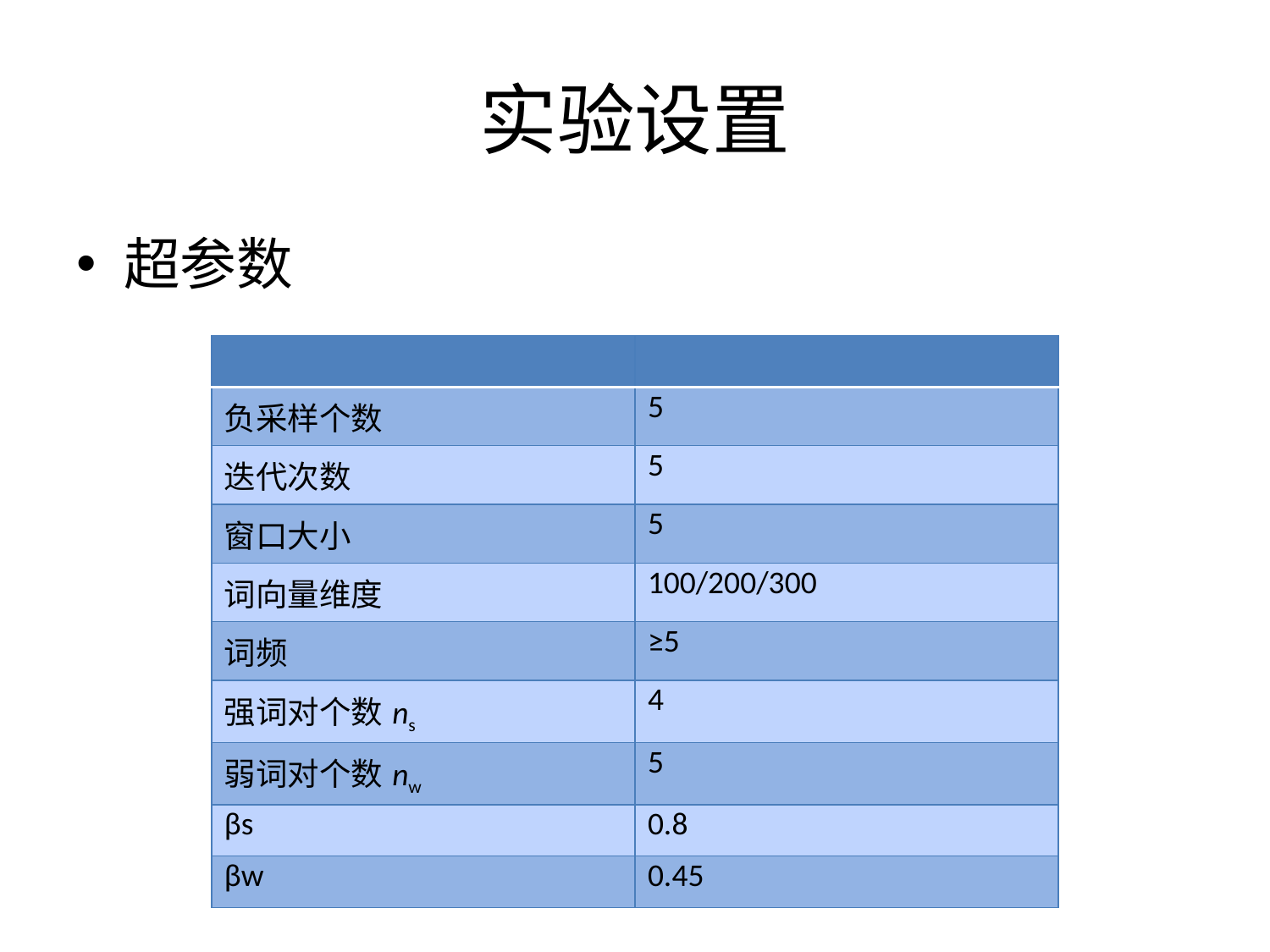

# 实验设置
超参数

|  |  |
| --- | --- |
| 负采样个数 | 5 |
| 迭代次数 | 5 |
| 窗口大小 | 5 |
| 词向量维度 | 100/200/300 |
| 词频 | ≥5 |
| 强词对个数ns | 4 |
| 弱词对个数nw | 5 |
| βs | 0.8 |
| βw | 0.45 |